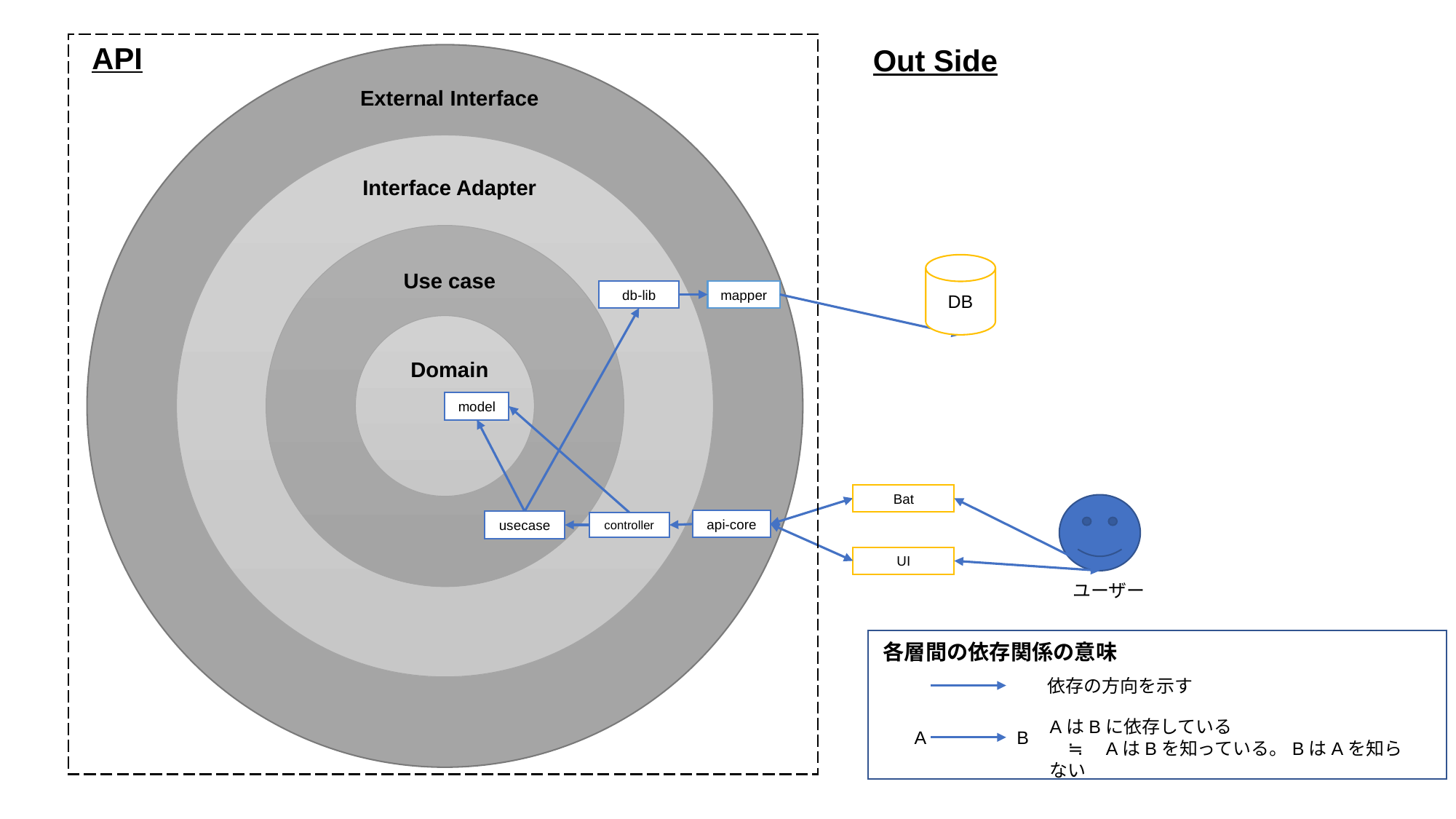

API
Out Side

External Interface

Interface Adapter

DB
Use case
mapper
db-lib

Domain
model
Bat

api-core
usecase
controller
UI
ユーザー

各層間の依存関係の意味
依存の方向を示す
AはBに依存している
　≒　AはBを知っている。BはAを知らない
A
B